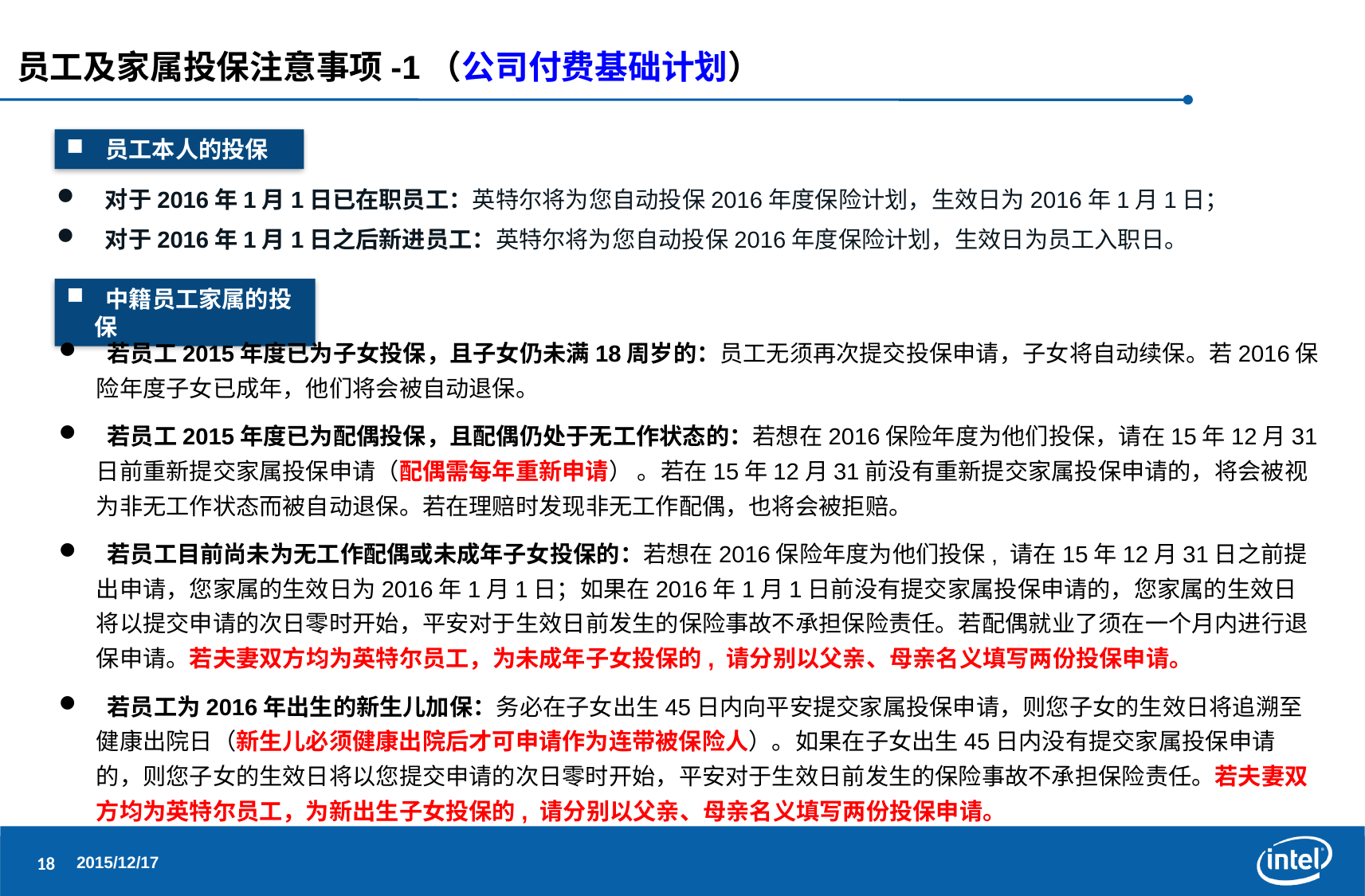

员工及家属投保注意事项-1（公司付费基础计划）
 员工本人的投保
 对于2016年1月1日已在职员工：英特尔将为您自动投保2016年度保险计划，生效日为2016年1月1日；
 对于2016年1月1日之后新进员工：英特尔将为您自动投保2016年度保险计划，生效日为员工入职日。
 中籍员工家属的投保
 若员工2015年度已为子女投保，且子女仍未满18周岁的：员工无须再次提交投保申请，子女将自动续保。若2016保险年度子女已成年，他们将会被自动退保。
 若员工2015年度已为配偶投保，且配偶仍处于无工作状态的：若想在2016保险年度为他们投保，请在15年12月31日前重新提交家属投保申请（配偶需每年重新申请） 。若在15年12月31前没有重新提交家属投保申请的，将会被视为非无工作状态而被自动退保。若在理赔时发现非无工作配偶，也将会被拒赔。
 若员工目前尚未为无工作配偶或未成年子女投保的：若想在2016保险年度为他们投保, 请在15年12月31日之前提出申请，您家属的生效日为2016年1月1日；如果在2016年1月1日前没有提交家属投保申请的，您家属的生效日将以提交申请的次日零时开始，平安对于生效日前发生的保险事故不承担保险责任。若配偶就业了须在一个月内进行退保申请。若夫妻双方均为英特尔员工，为未成年子女投保的, 请分别以父亲、母亲名义填写两份投保申请。
 若员工为2016年出生的新生儿加保：务必在子女出生45日内向平安提交家属投保申请，则您子女的生效日将追溯至健康出院日（新生儿必须健康出院后才可申请作为连带被保险人）。如果在子女出生45日内没有提交家属投保申请的，则您子女的生效日将以您提交申请的次日零时开始，平安对于生效日前发生的保险事故不承担保险责任。若夫妻双方均为英特尔员工，为新出生子女投保的, 请分别以父亲、母亲名义填写两份投保申请。
18
2015/12/17